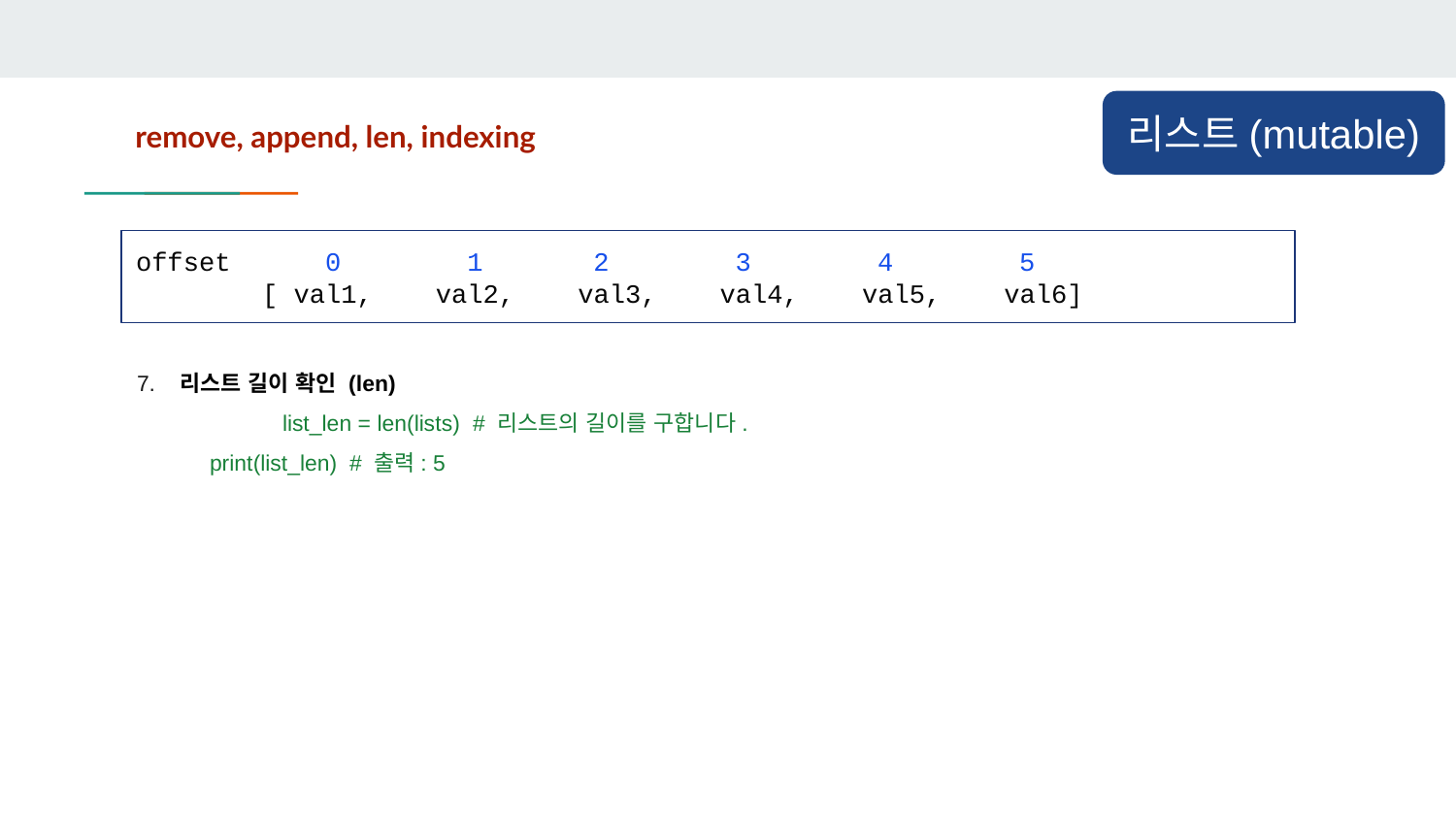

리스트(mutable)
remove, append, len, indexing
offset      0        1       2        3        4        5
        [ val1,    val2,    val3,    val4,    val5,    val6]
7.   리스트 길이 확인 (len)
	list_len = len(lists)  # 리스트의 길이를 구합니다.
print(list_len)  # 출력: 5